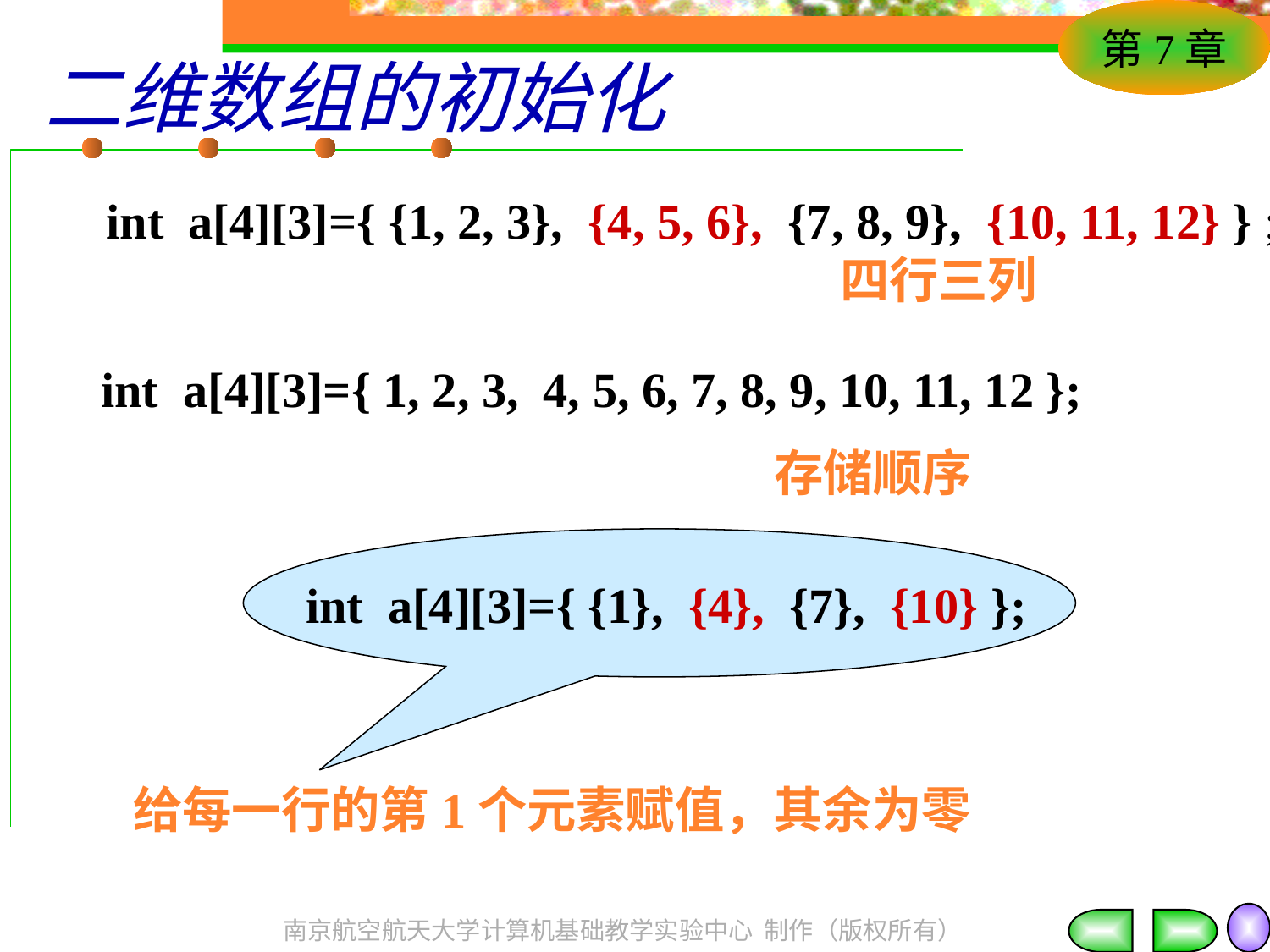

# 二维数组的初始化
    int  a[4][3]={ {1, 2, 3},  {4, 5, 6},  {7, 8, 9},  {10, 11, 12} } ;
                                                  四行三列
 int  a[4][3]={ 1, 2, 3,  4, 5, 6, 7, 8, 9, 10, 11, 12 };
                                                  存储顺序

    int  a[4][3]={ {1},  {4},  {7},  {10} };
给每一行的第1个元素赋值，其余为零